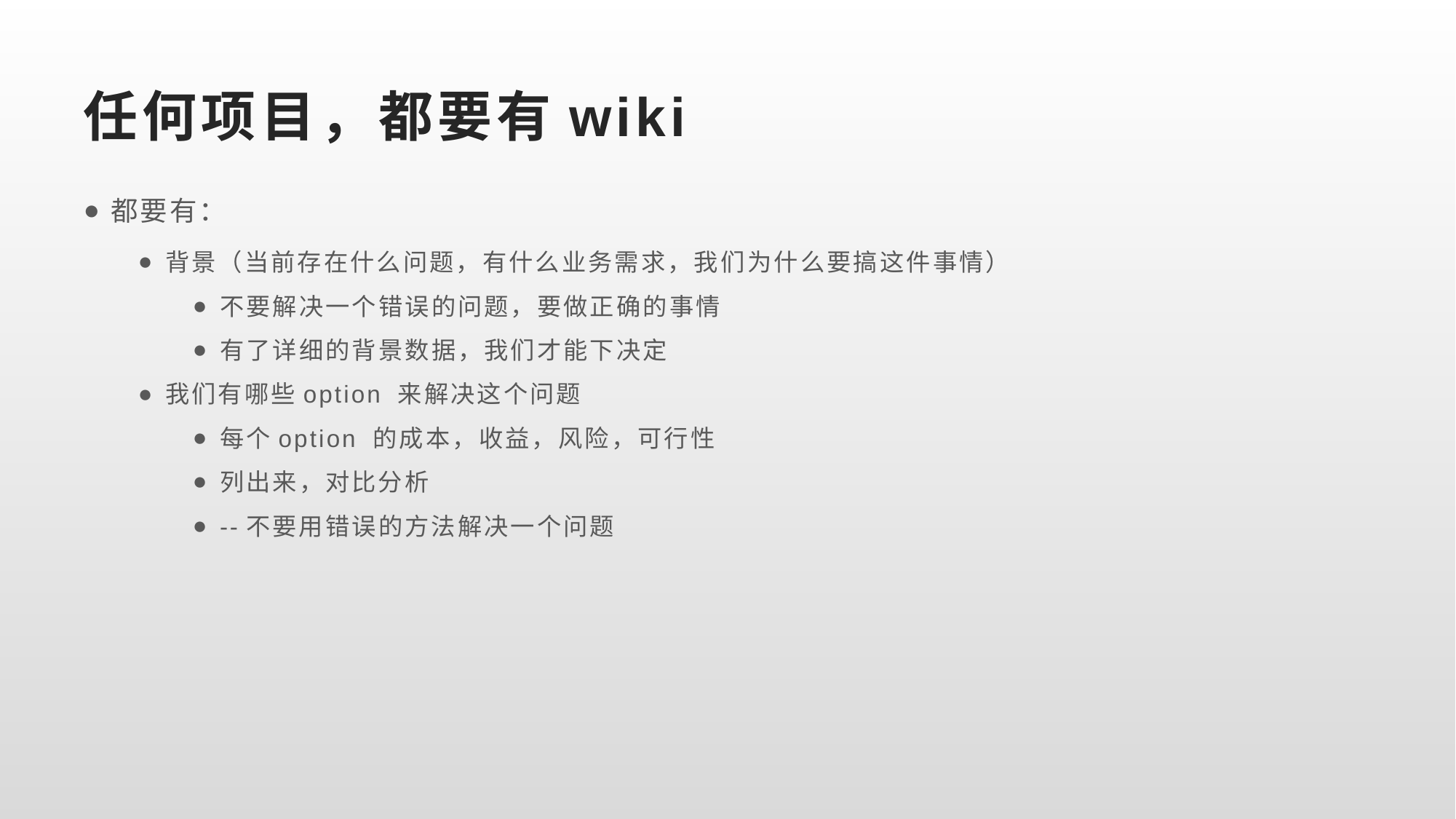

# 任何项目，都要有wiki
都要有：
背景（当前存在什么问题，有什么业务需求，我们为什么要搞这件事情）
不要解决一个错误的问题，要做正确的事情
有了详细的背景数据，我们才能下决定
我们有哪些option 来解决这个问题
每个option 的成本，收益，风险，可行性
列出来，对比分析
--不要用错误的方法解决一个问题